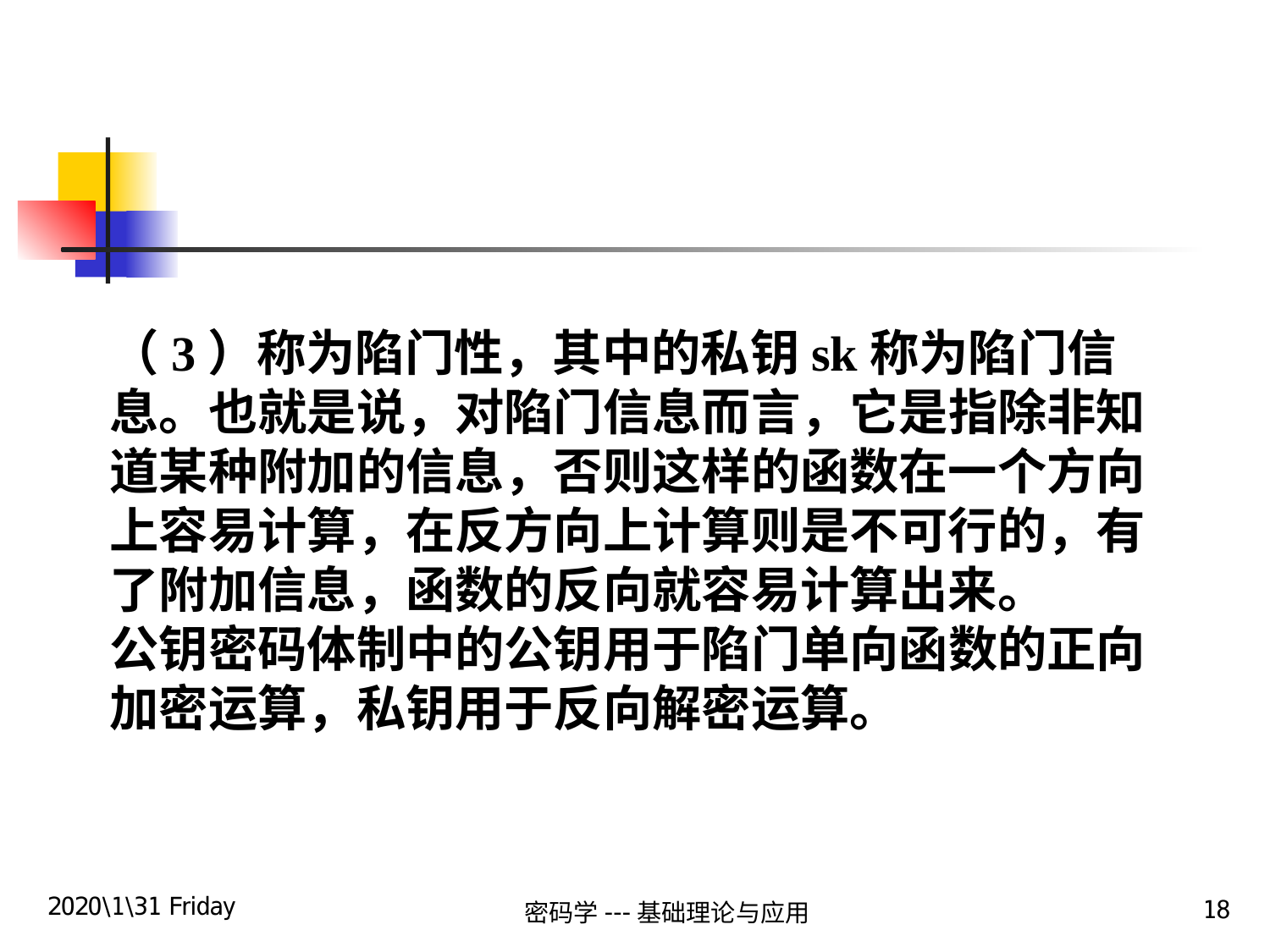

（3）称为陷门性，其中的私钥sk称为陷门信息。也就是说，对陷门信息而言，它是指除非知道某种附加的信息，否则这样的函数在一个方向上容易计算，在反方向上计算则是不可行的，有了附加信息，函数的反向就容易计算出来。
公钥密码体制中的公钥用于陷门单向函数的正向加密运算，私钥用于反向解密运算。
2020\1\31 Friday
18
密码学---基础理论与应用